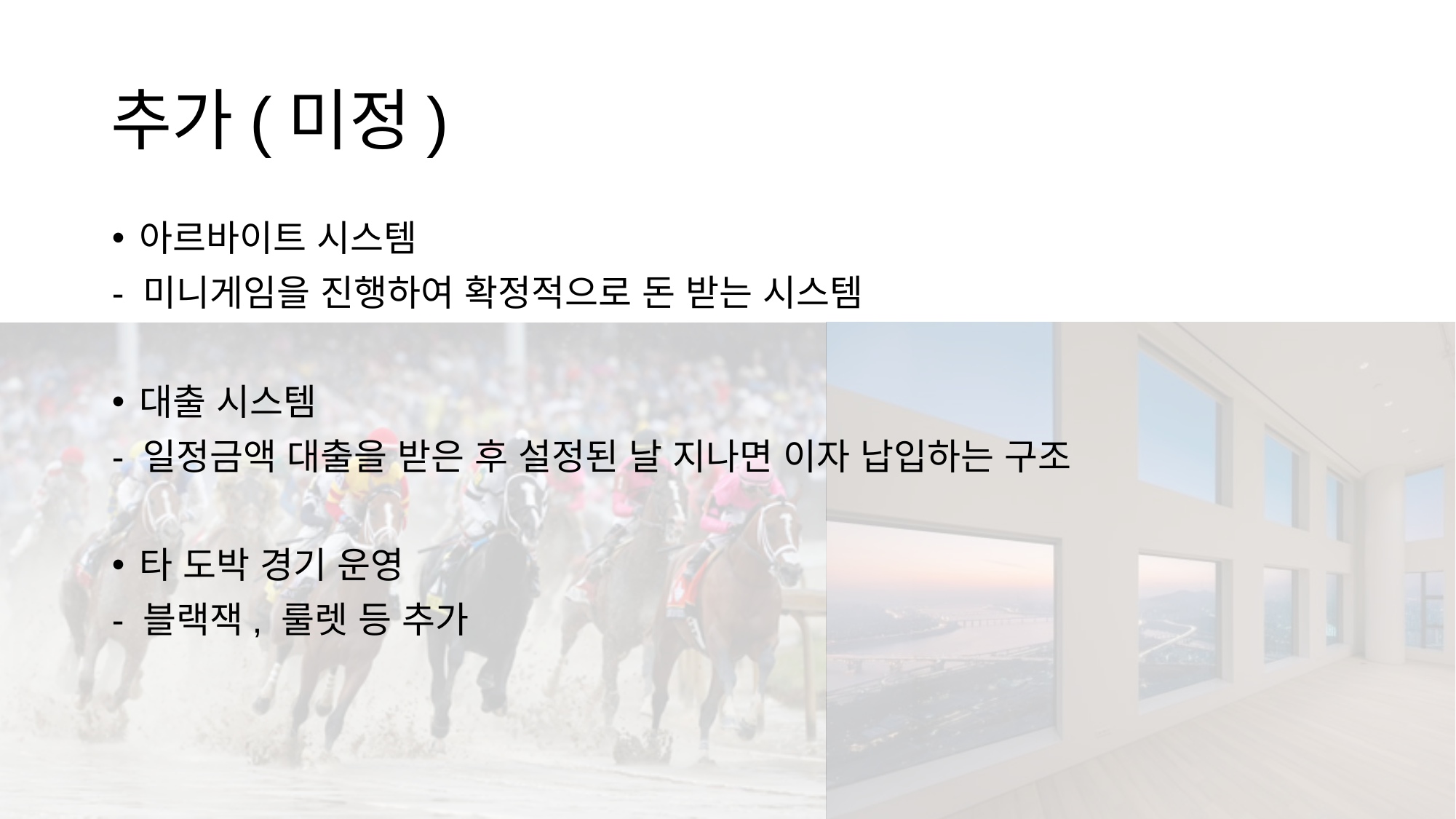

# 추가(미정)
아르바이트 시스템
- 미니게임을 진행하여 확정적으로 돈 받는 시스템

대출 시스템
- 일정금액 대출을 받은 후 설정된 날 지나면 이자 납입하는 구조

타 도박 경기 운영
- 블랙잭, 룰렛 등 추가